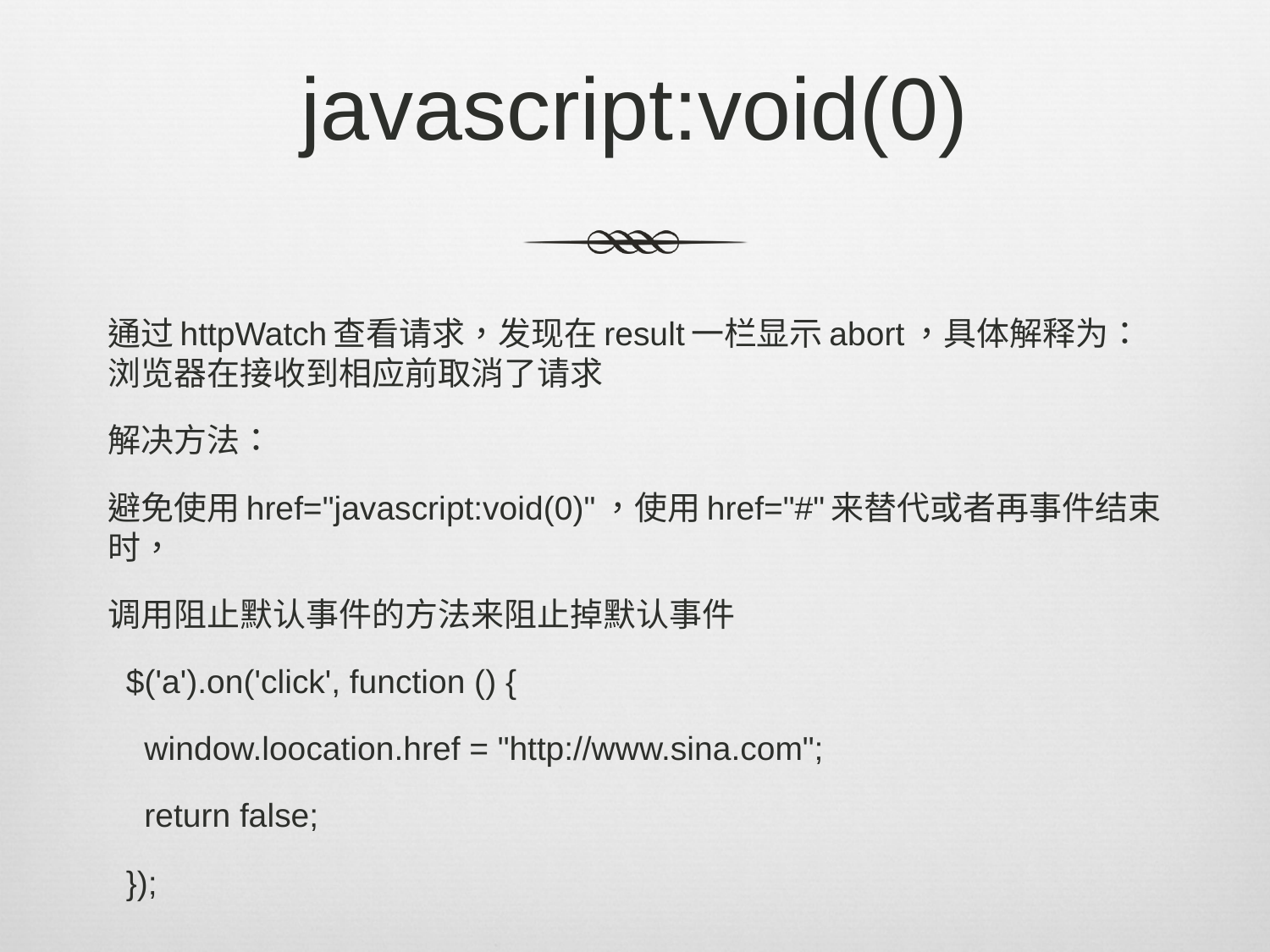

# javascript:void(0)
通过httpWatch查看请求，发现在result一栏显示abort，具体解释为：浏览器在接收到相应前取消了请求
解决方法：
避免使用href="javascript:void(0)"，使用href="#"来替代或者再事件结束时，
调用阻止默认事件的方法来阻止掉默认事件
  $('a').on('click', function () {
    window.loocation.href = "http://www.sina.com";
    return false;
  });